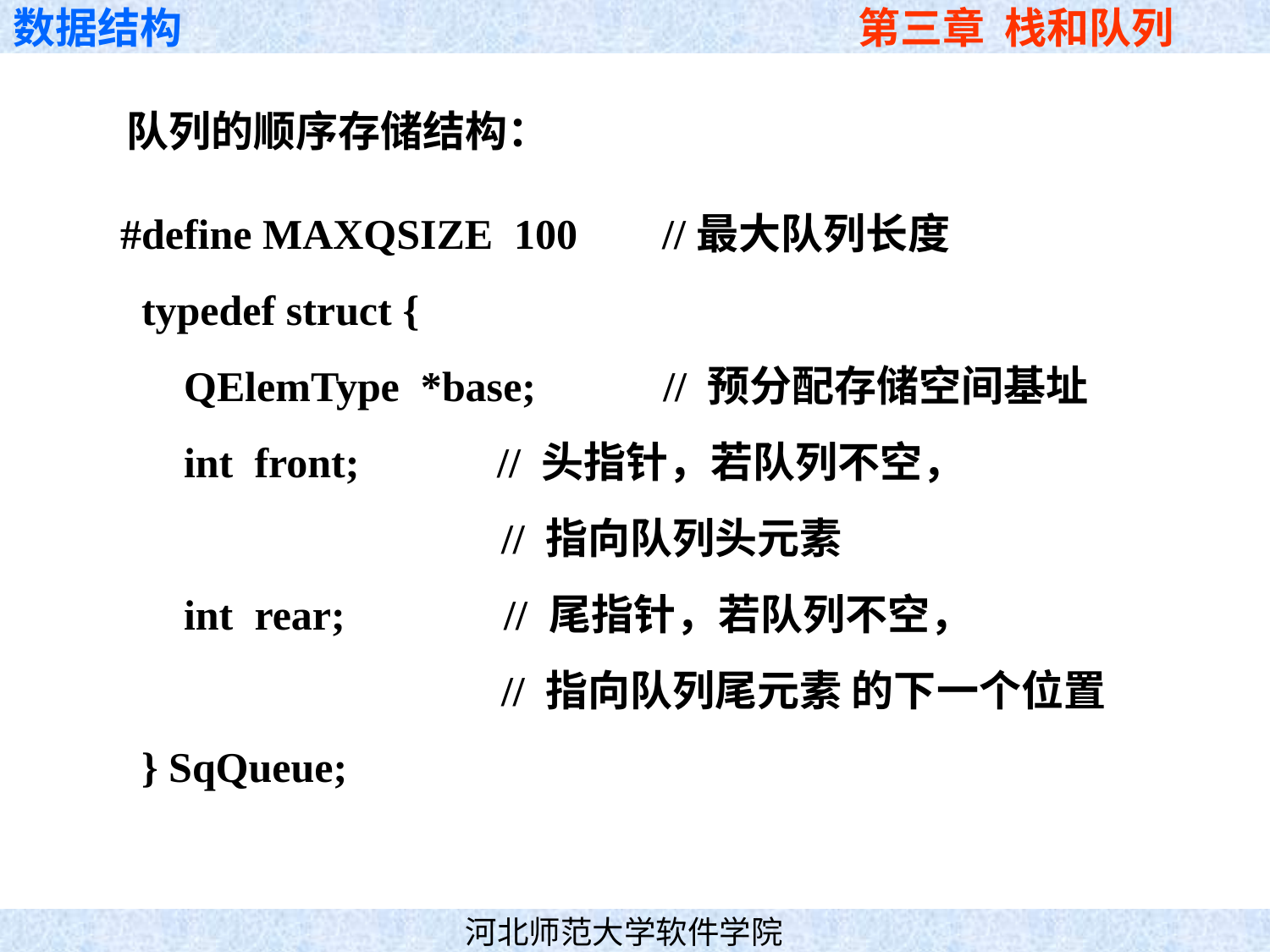

队列的顺序存储结构：
#define MAXQSIZE  100        //最大队列长度
  typedef struct {
      QElemType  *base;            // 预分配存储空间基址
      int  front;             // 头指针，若队列不空，
                                    // 指向队列头元素
      int  rear;               // 尾指针，若队列不空，
                                    // 指向队列尾元素 的下一个位置
  } SqQueue;